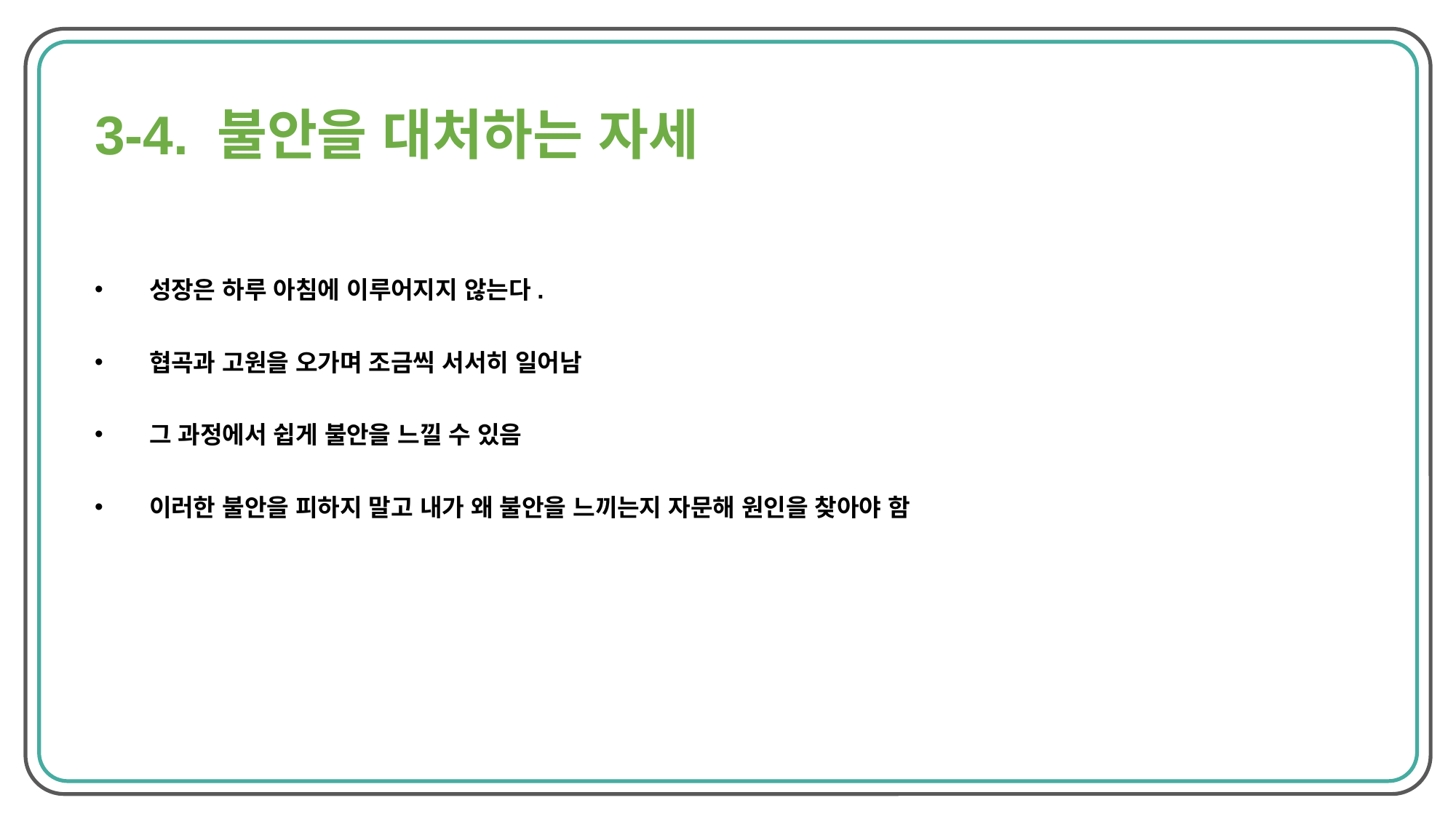

3-4. 불안을 대처하는 자세
성장은 하루 아침에 이루어지지 않는다.
협곡과 고원을 오가며 조금씩 서서히 일어남
그 과정에서 쉽게 불안을 느낄 수 있음
이러한 불안을 피하지 말고 내가 왜 불안을 느끼는지 자문해 원인을 찾아야 함